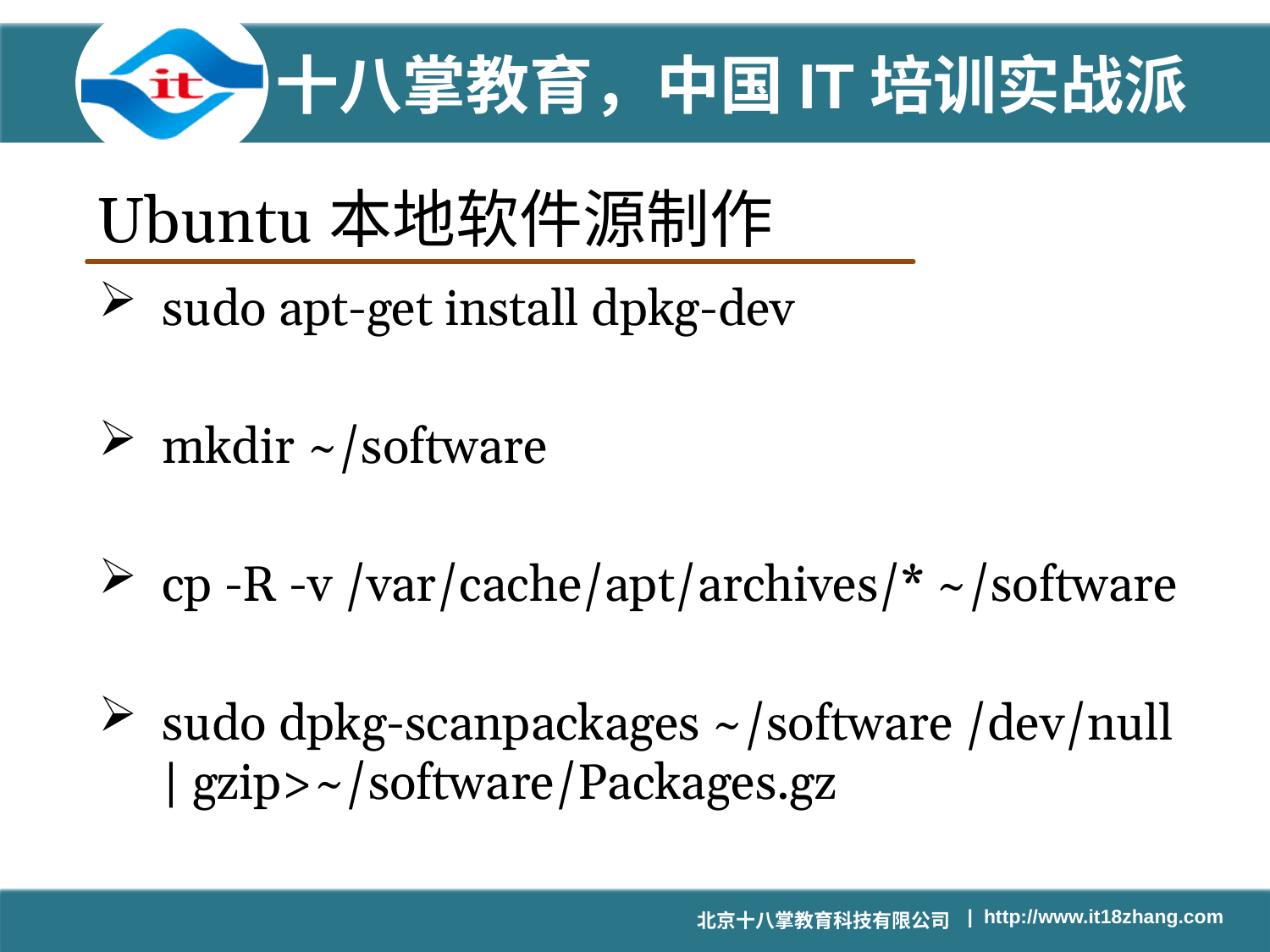

# Ubuntu本地软件源制作
sudo apt-get install dpkg-dev

mkdir ~/software

cp -R -v /var/cache/apt/archives/* ~/software

sudo dpkg-scanpackages ~/software /dev/null | gzip>~/software/Packages.gz